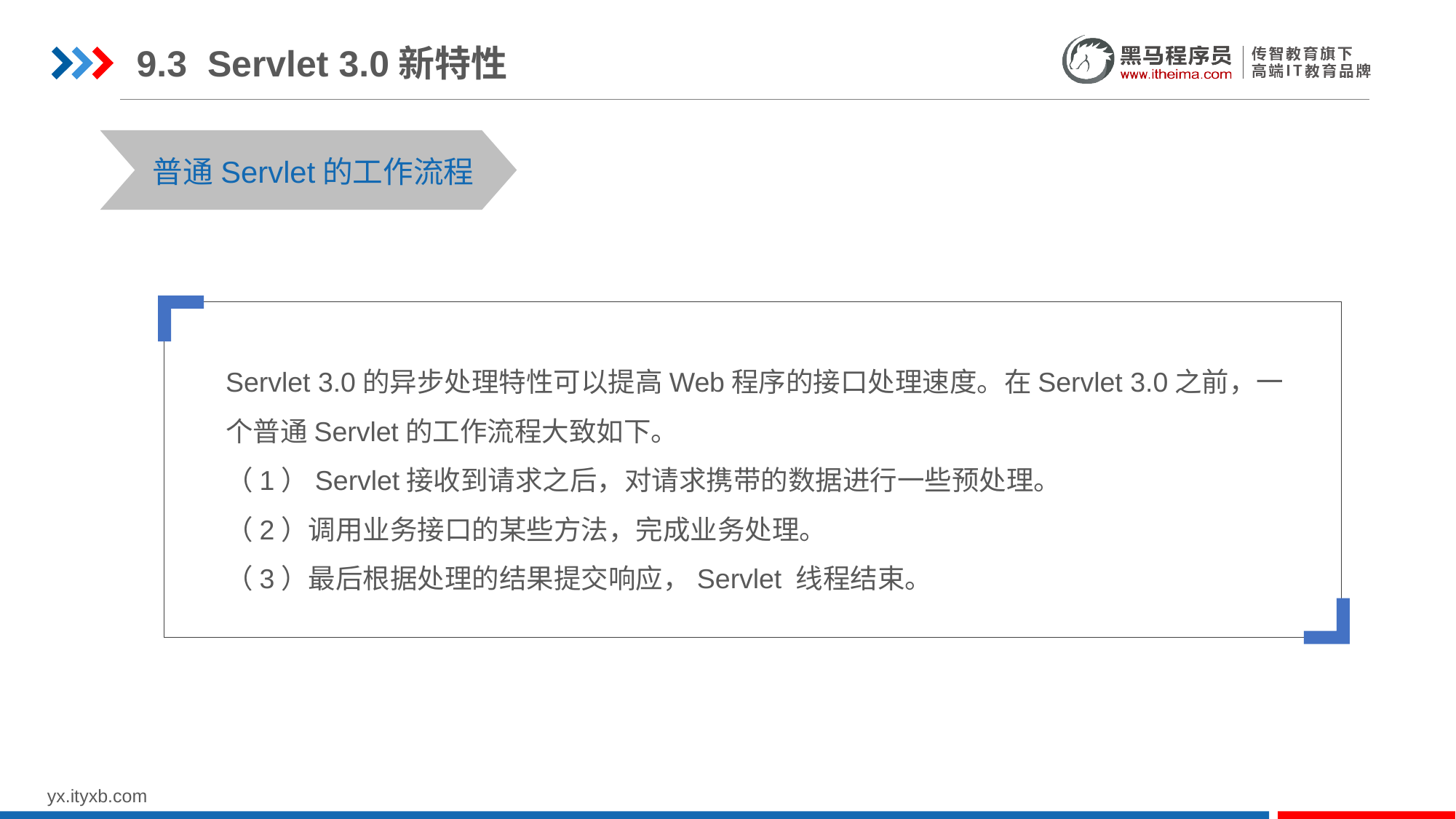

9.3  Servlet 3.0新特性

普通Servlet的工作流程

Servlet 3.0的异步处理特性可以提高Web程序的接口处理速度。在Servlet 3.0之前，一个普通Servlet的工作流程大致如下。
（1）Servlet接收到请求之后，对请求携带的数据进行一些预处理。
（2）调用业务接口的某些方法，完成业务处理。
（3）最后根据处理的结果提交响应，Servlet 线程结束。